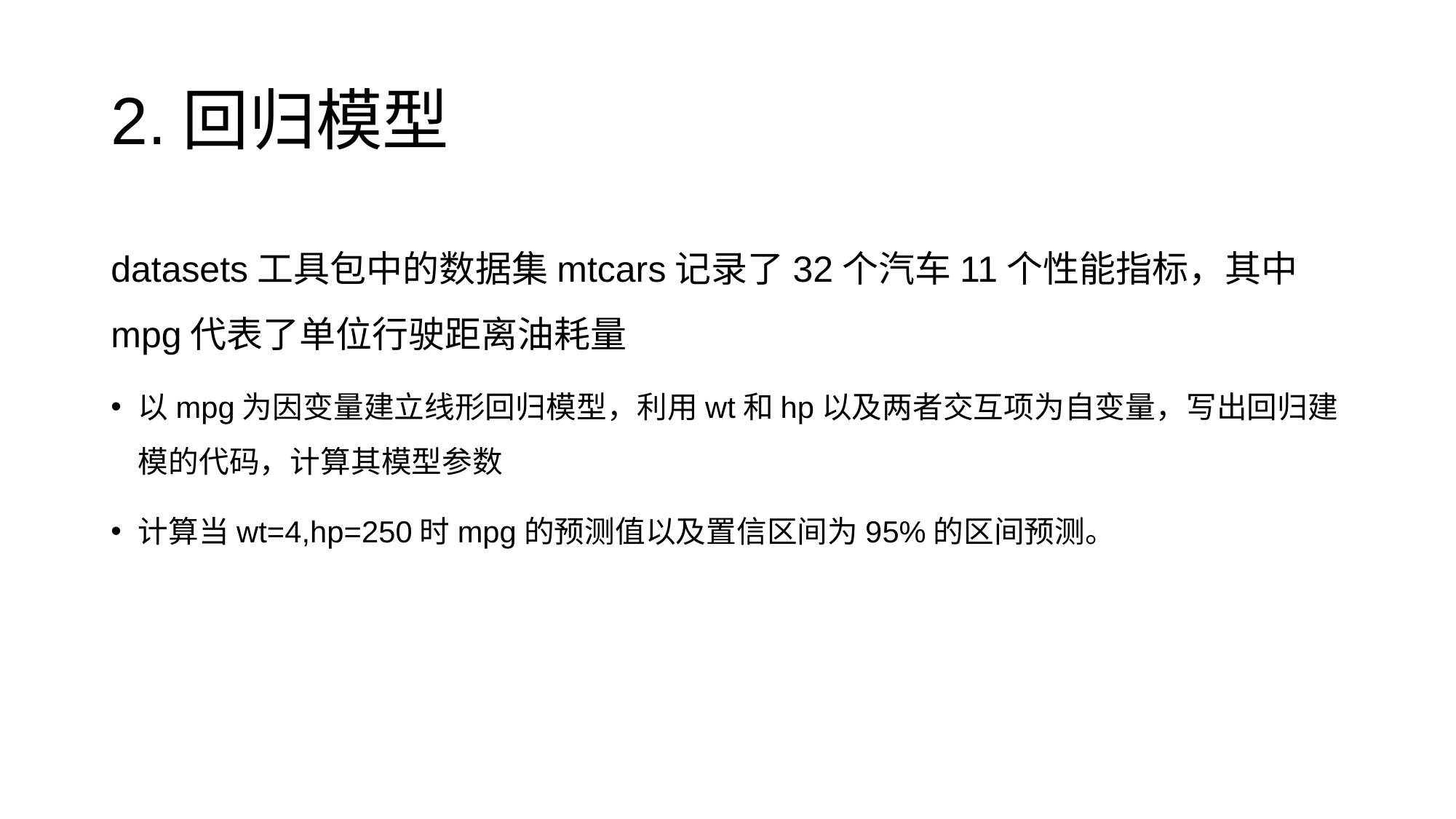

# 2.回归模型
datasets工具包中的数据集mtcars记录了32个汽车11个性能指标，其中mpg代表了单位行驶距离油耗量
以mpg为因变量建立线形回归模型，利用wt和hp以及两者交互项为自变量，写出回归建模的代码，计算其模型参数
计算当wt=4,hp=250时mpg的预测值以及置信区间为95%的区间预测。